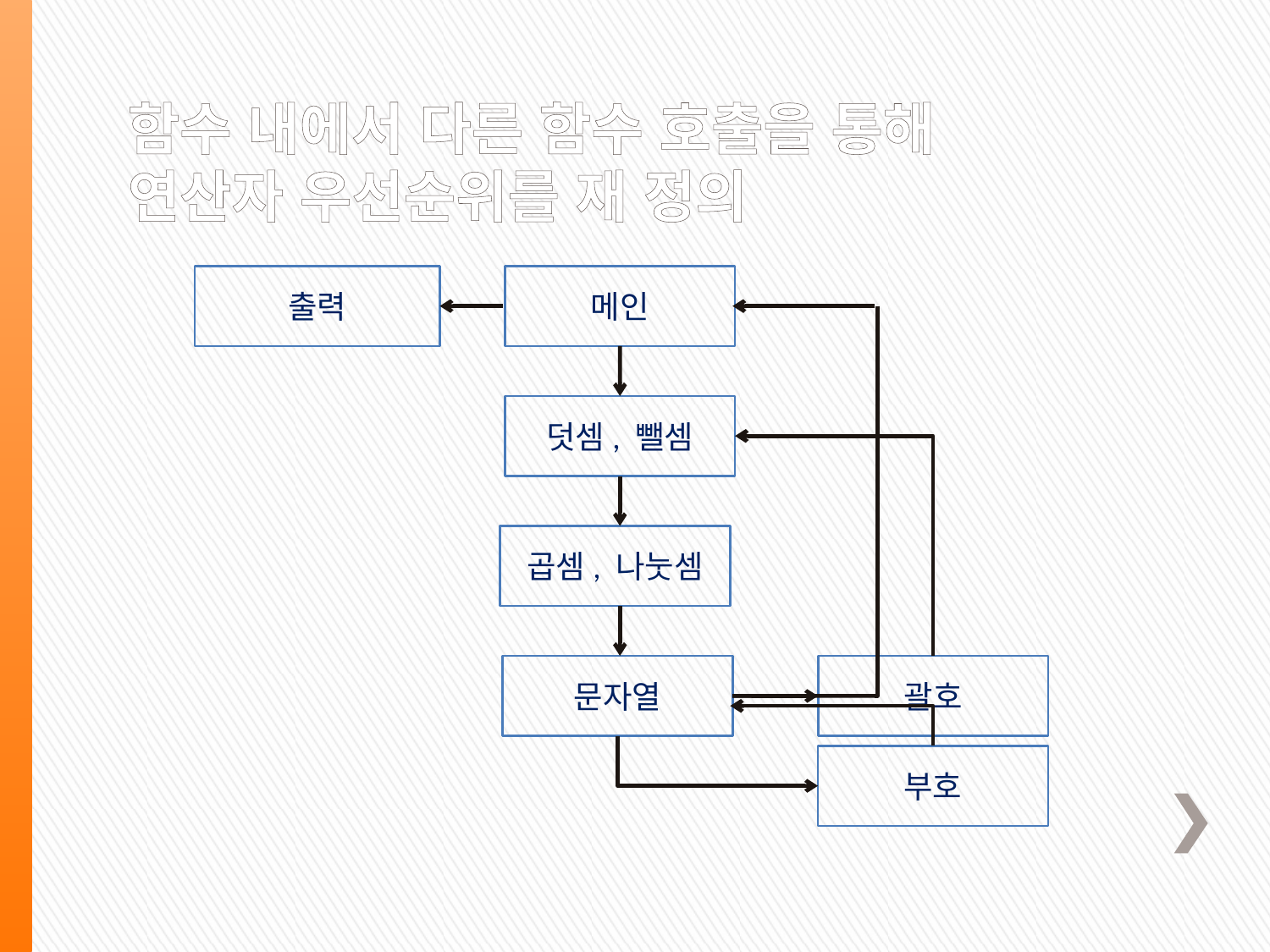

# 함수 내에서 다른 함수 호출을 통해 연산자 우선순위를 재 정의

출력
메인
덧셈, 뺄셈
곱셈, 나눗셈
문자열
괄호
부호